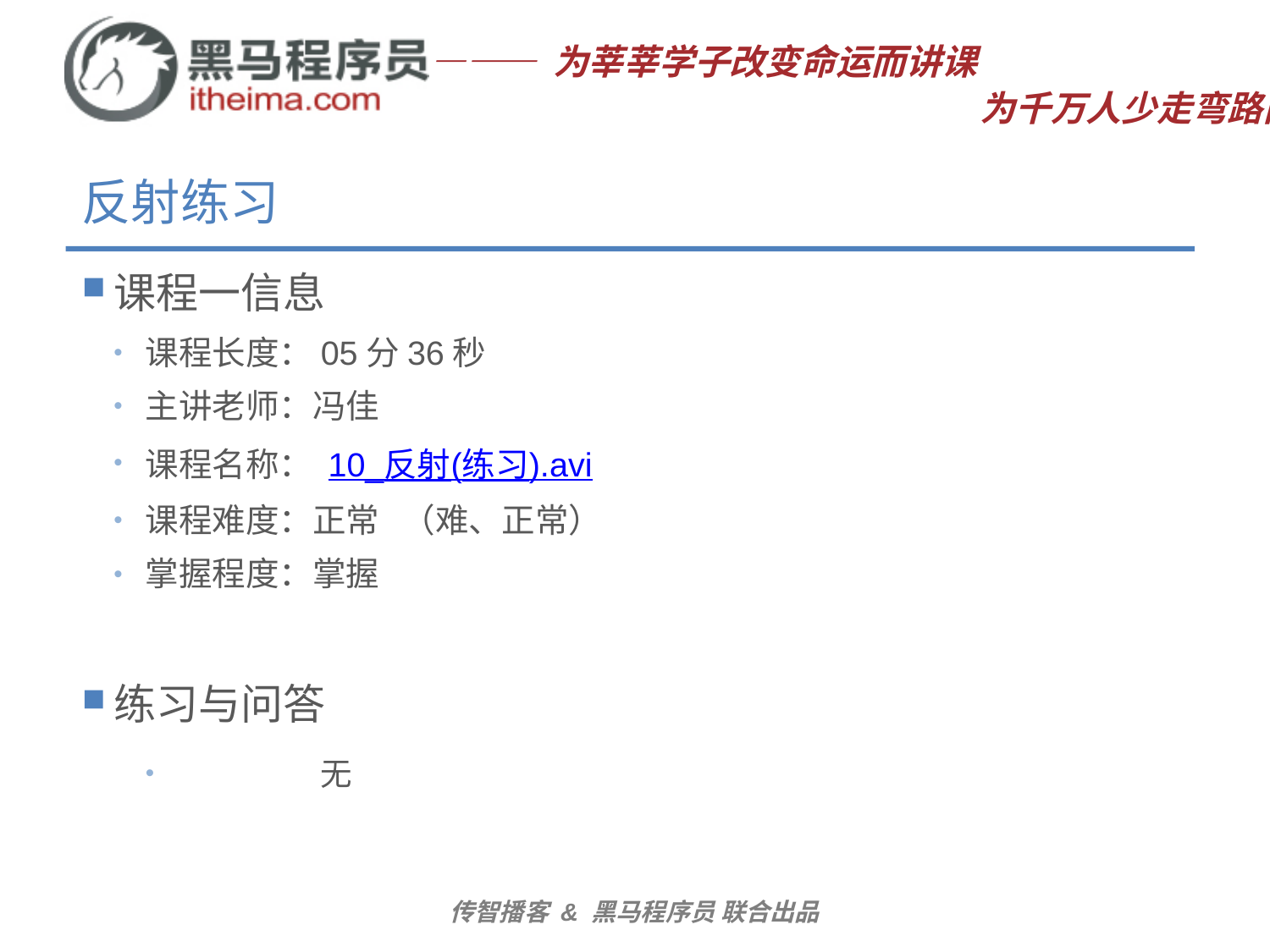

# 反射练习
课程一信息
课程长度：05分36秒
主讲老师：冯佳
课程名称： 10_反射(练习).avi
课程难度：正常   （难、正常）
掌握程度：掌握

练习与问答
	无